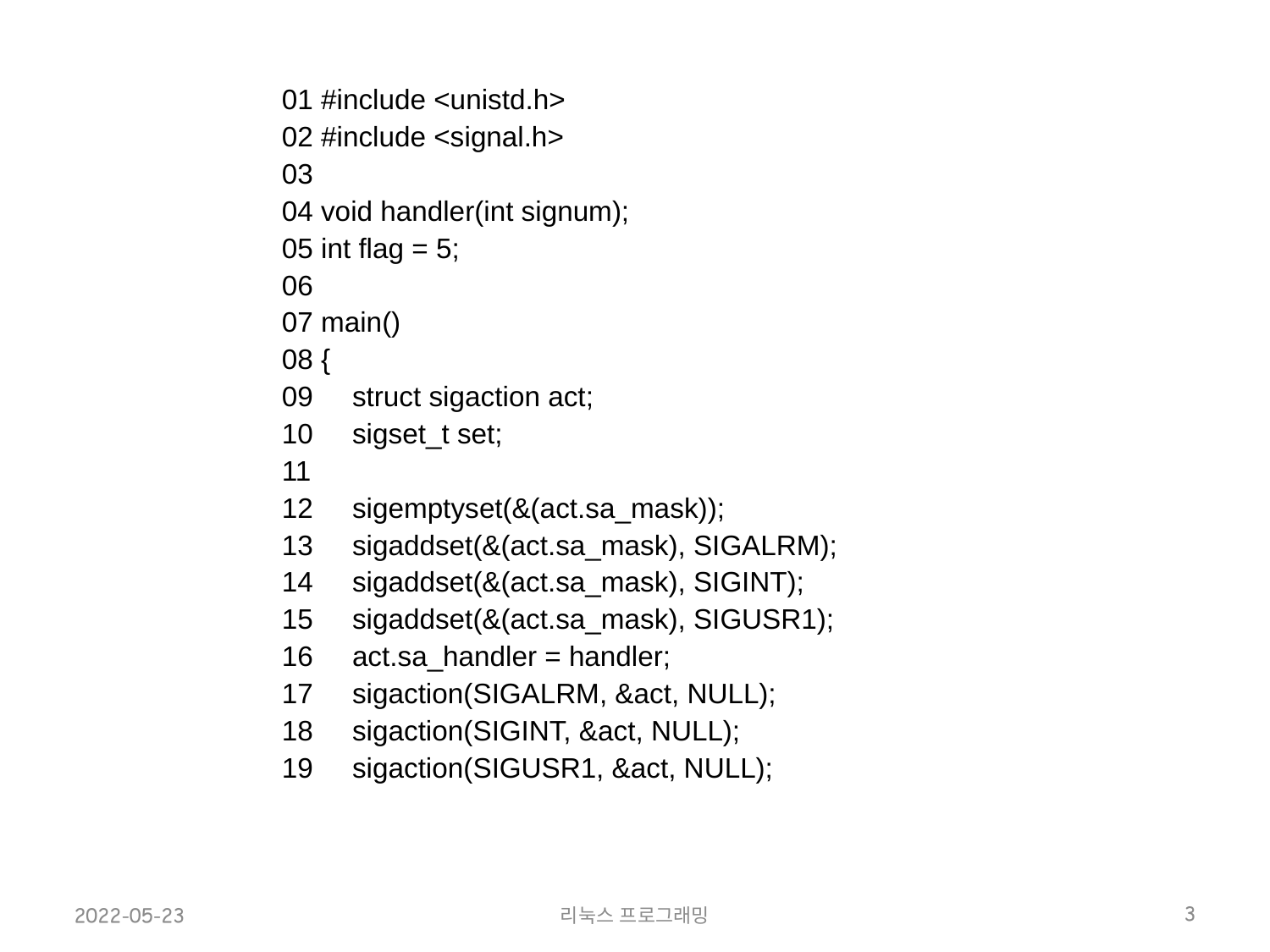

01 #include <unistd.h>
02 #include <signal.h>
03
04 void handler(int signum);
05 int flag = 5;
06
07 main()
08 {
09     struct sigaction act;
10     sigset_t set;
11
12     sigemptyset(&(act.sa_mask));
13     sigaddset(&(act.sa_mask), SIGALRM);
14     sigaddset(&(act.sa_mask), SIGINT);
15     sigaddset(&(act.sa_mask), SIGUSR1);
16     act.sa_handler = handler;
17     sigaction(SIGALRM, &act, NULL);
18     sigaction(SIGINT, &act, NULL);
19     sigaction(SIGUSR1, &act, NULL);

2022-05-23
리눅스 프로그래밍
3